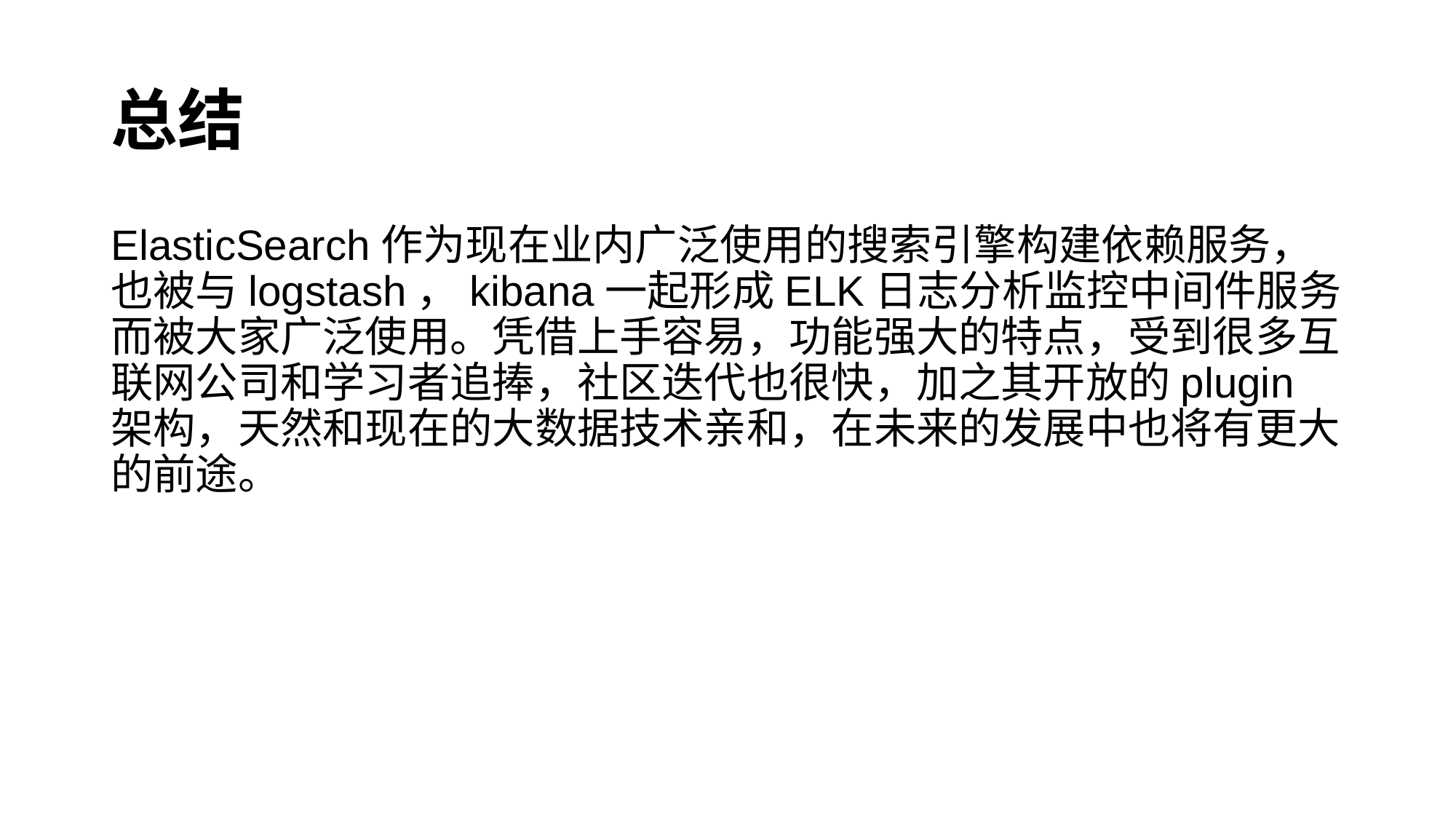

# 总结
ElasticSearch作为现在业内广泛使用的搜索引擎构建依赖服务，也被与logstash，kibana一起形成ELK日志分析监控中间件服务而被大家广泛使用。凭借上手容易，功能强大的特点，受到很多互联网公司和学习者追捧，社区迭代也很快，加之其开放的plugin架构，天然和现在的大数据技术亲和，在未来的发展中也将有更大的前途。